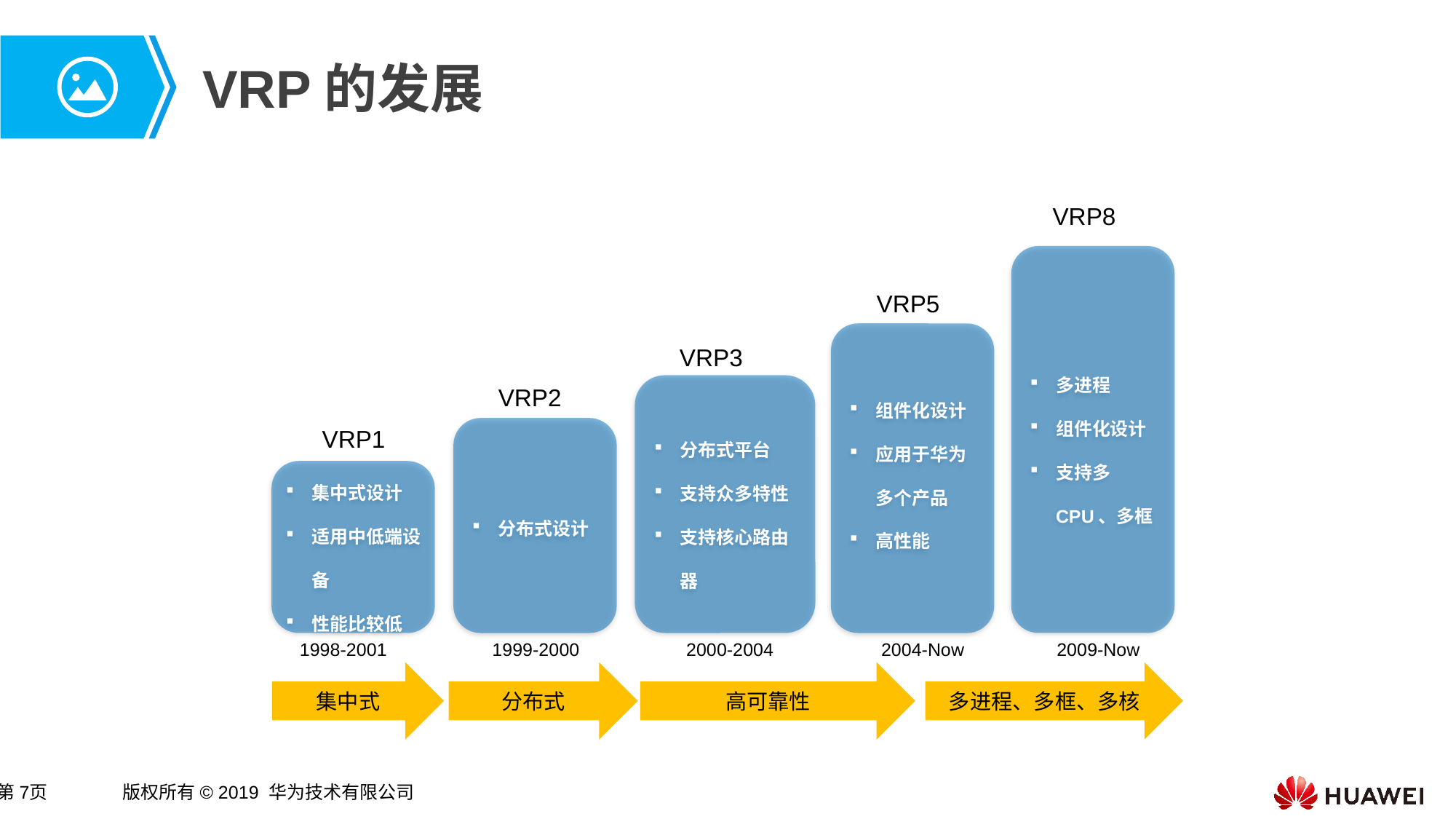

# VRP的发展
VRP8
多进程
组件化设计
支持多CPU、多框
VRP5
组件化设计
应用于华为多个产品
高性能

VRP3
分布式平台
支持众多特性
支持核心路由器
VRP2
分布式设计
VRP1
集中式设计
适用中低端设备
性能比较低
1998-2001
1999-2000
2000-2004
2004-Now
2009-Now
集中式
分布式
高可靠性
多进程、多框、多核